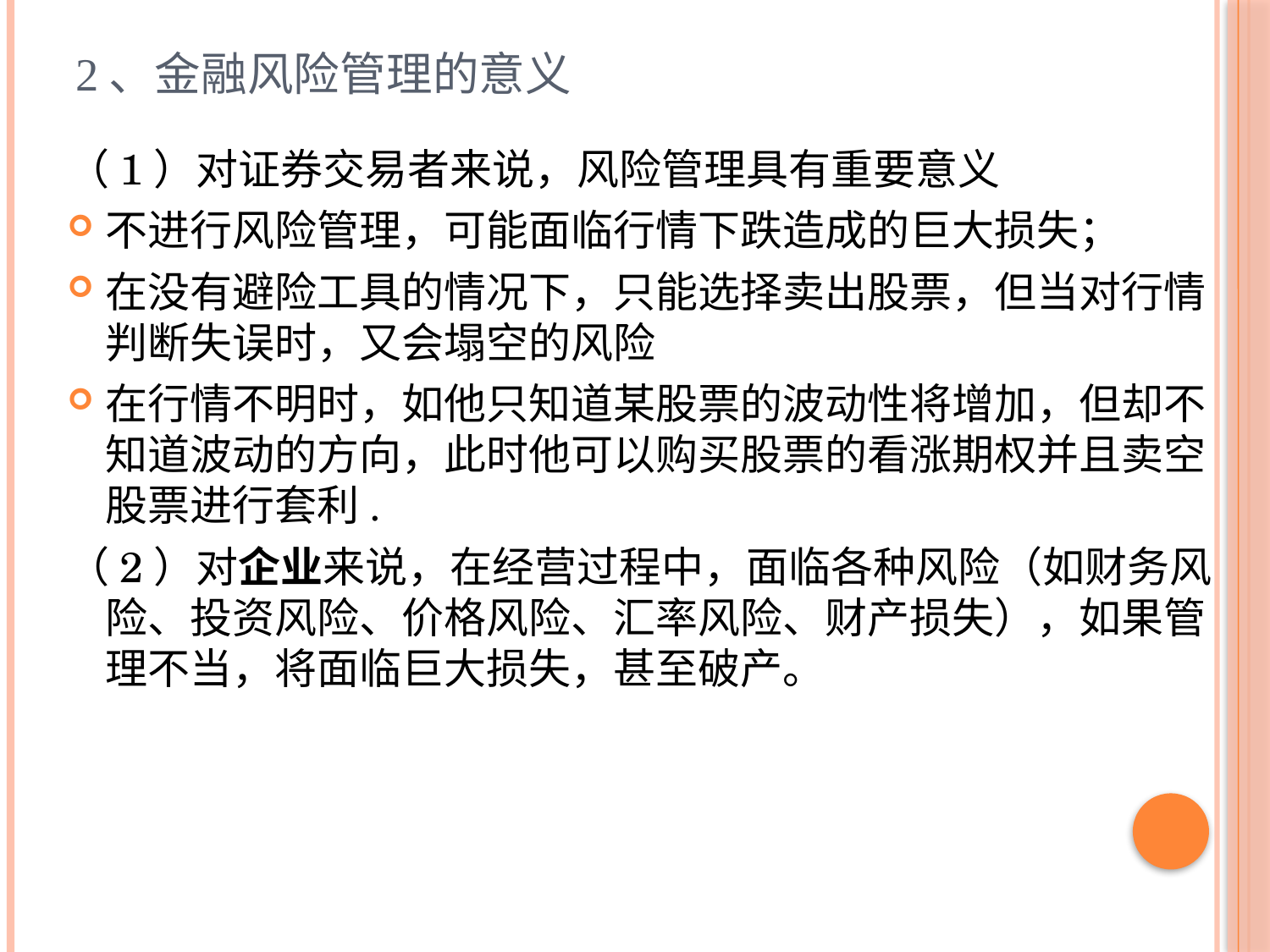

# 2、金融风险管理的意义
（1）对证券交易者来说，风险管理具有重要意义
不进行风险管理，可能面临行情下跌造成的巨大损失；
在没有避险工具的情况下，只能选择卖出股票，但当对行情判断失误时，又会塌空的风险
在行情不明时，如他只知道某股票的波动性将增加，但却不知道波动的方向，此时他可以购买股票的看涨期权并且卖空股票进行套利.
（2）对企业来说，在经营过程中，面临各种风险（如财务风险、投资风险、价格风险、汇率风险、财产损失），如果管理不当，将面临巨大损失，甚至破产。